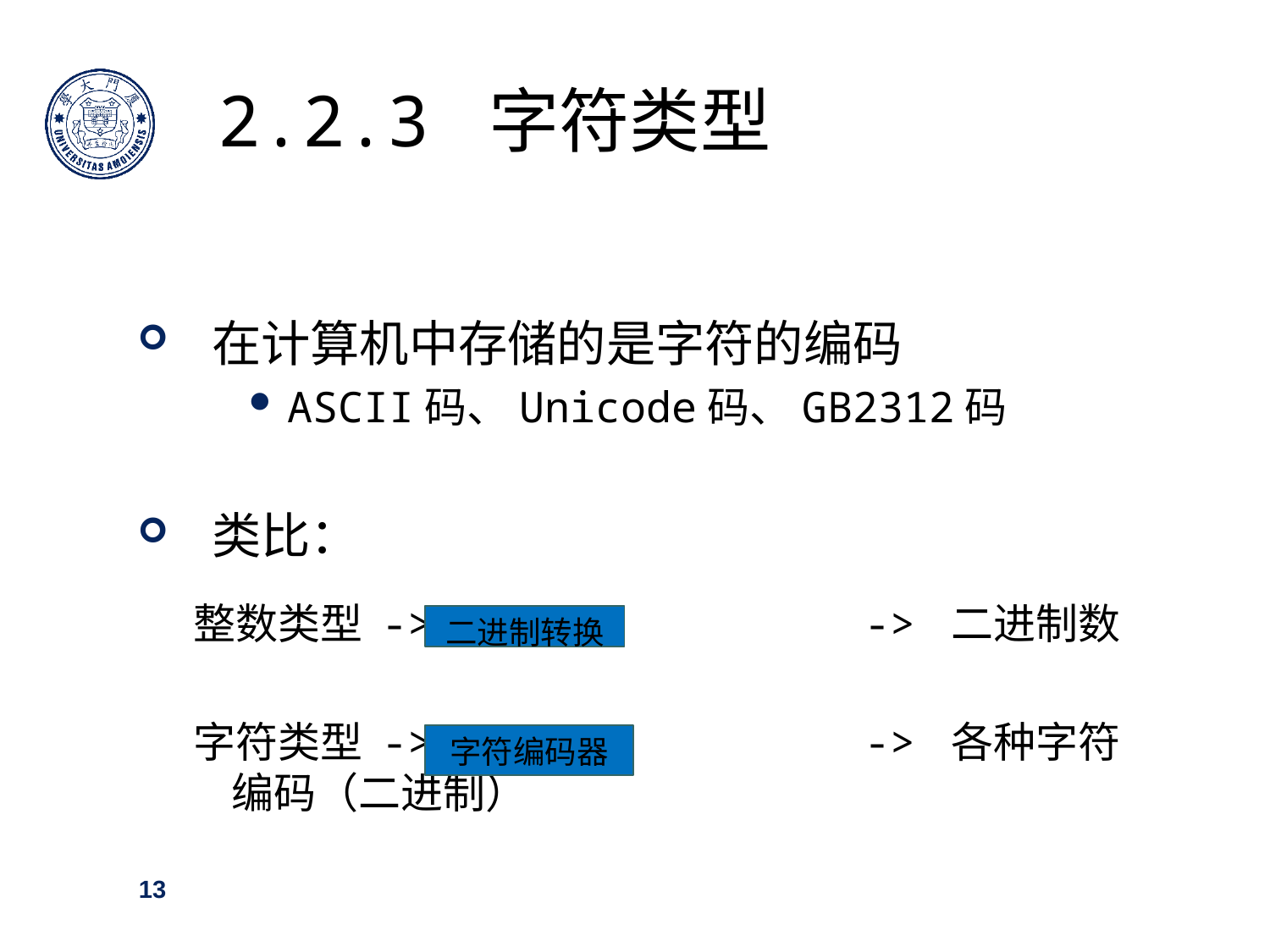

2.2.3 字符类型
在计算机中存储的是字符的编码
ASCII码、Unicode码、GB2312码

类比：

整数类型 ->                 -> 二进制数

字符类型 ->                 -> 各种字符编码（二进制）

二进制转换
字符编码器
13